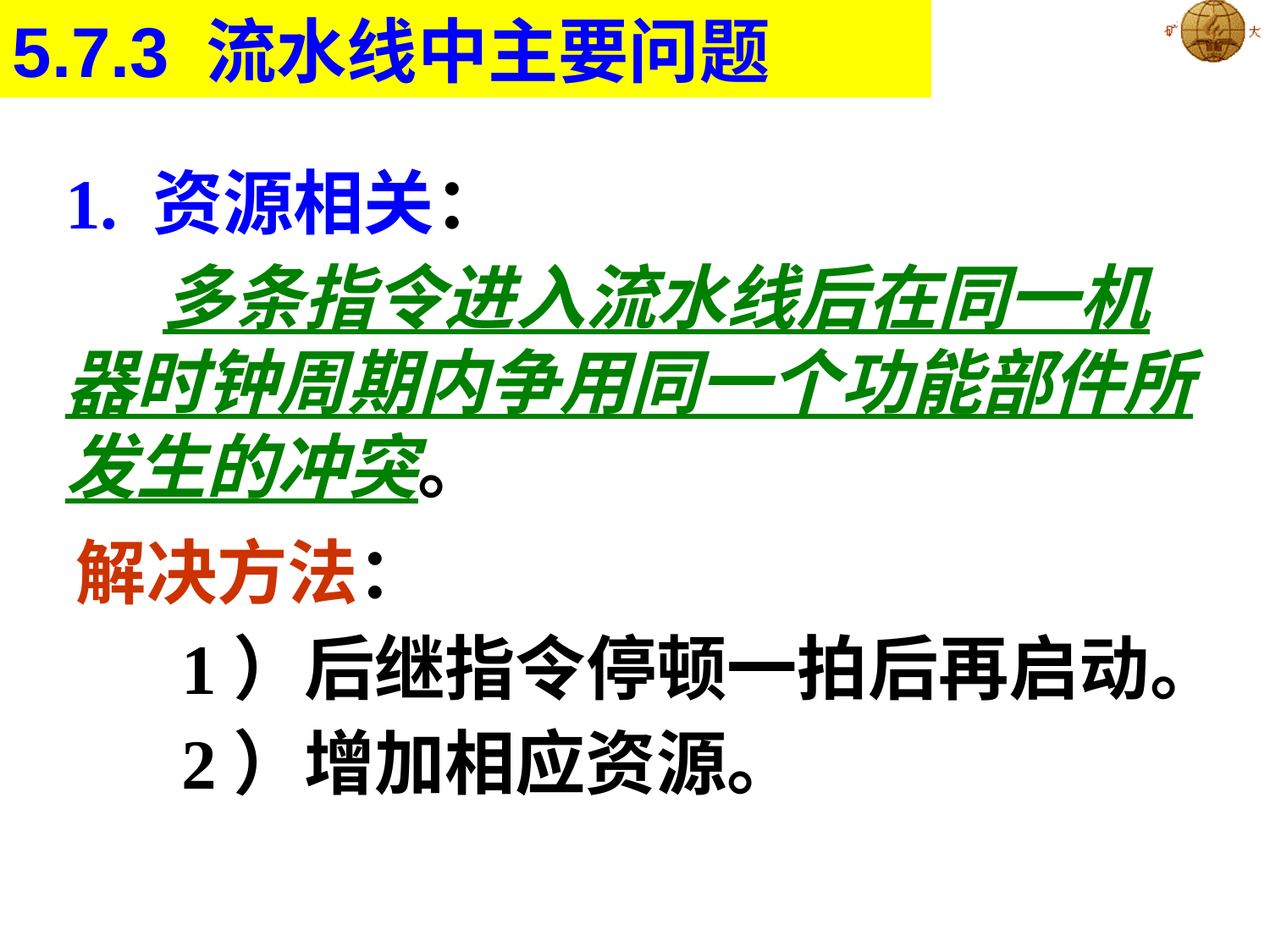

5.7.3 流水线中主要问题
1. 资源相关：
     多条指令进入流水线后在同一机器时钟周期内争用同一个功能部件所发生的冲突。
解决方法：
      1）后继指令停顿一拍后再启动。
      2）增加相应资源。